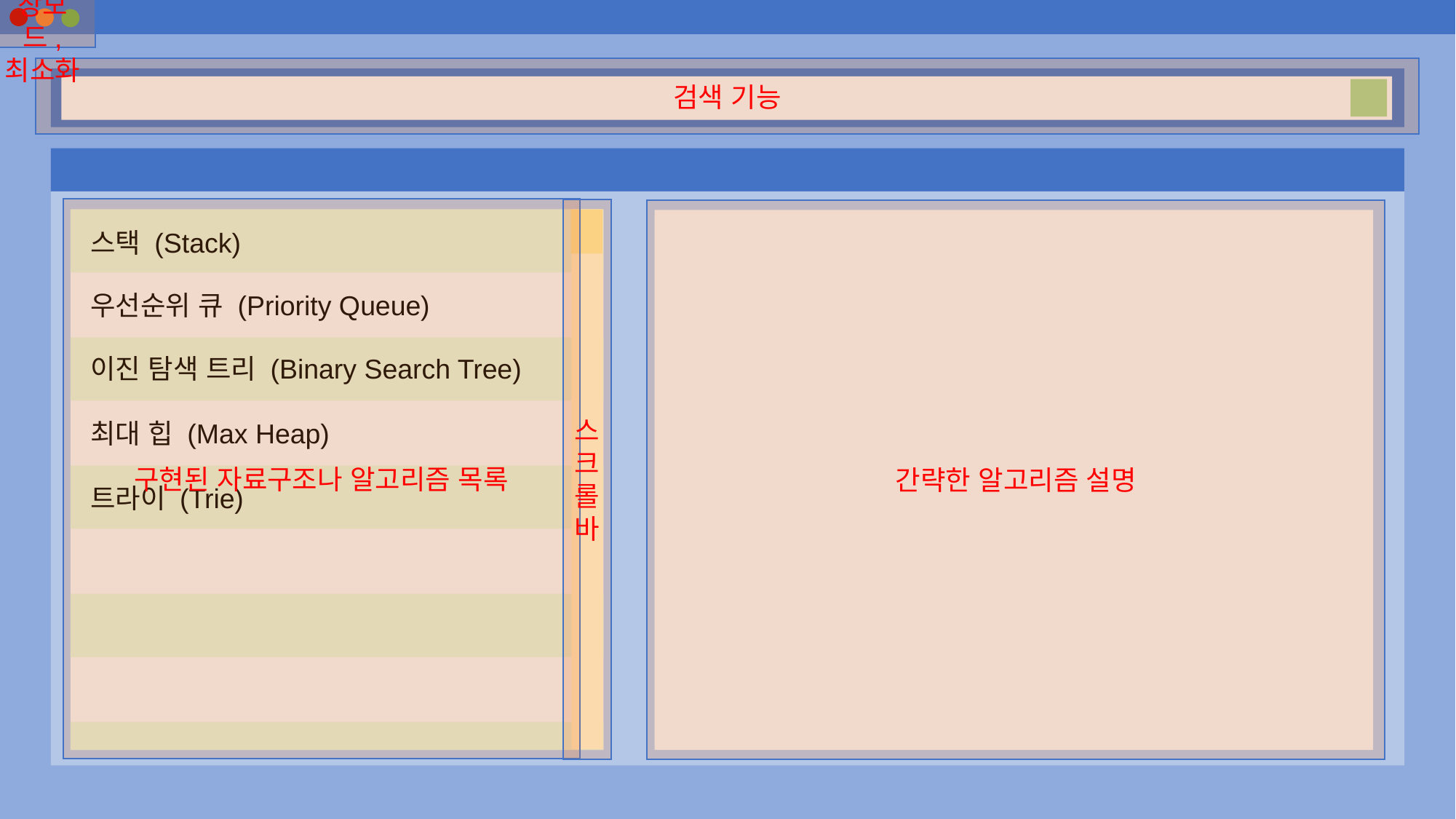

종료, 창모드, 최소화

검색 기능

구현된 자료구조나 알고리즘 목록
스크롤 바
간략한 알고리즘 설명

스택 (Stack)
우선순위 큐 (Priority Queue)

이진 탐색 트리 (Binary Search Tree)
최대 힙 (Max Heap)

트라이 (Trie)